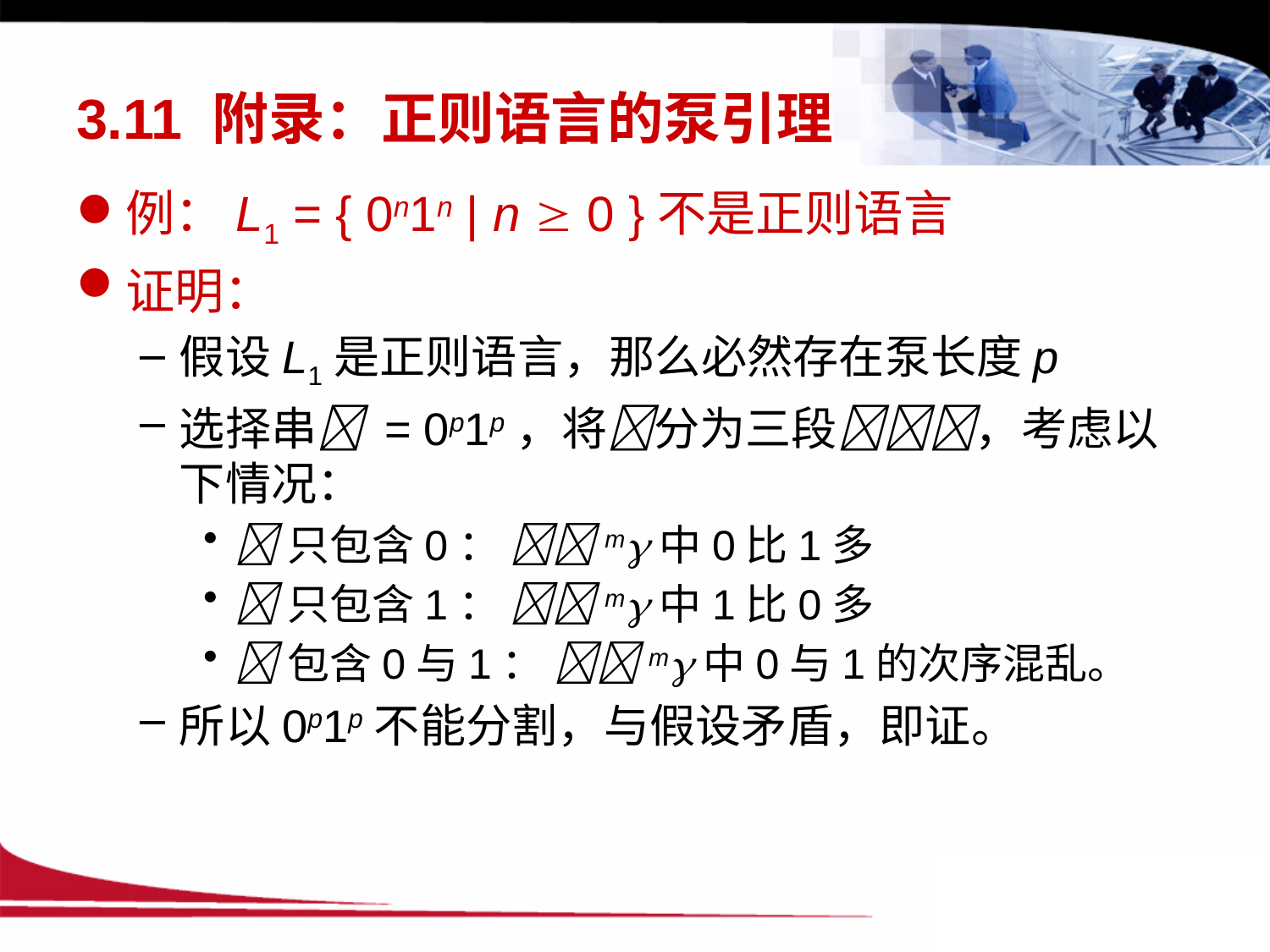

# 3.11 附录：正则语言的泵引理
例：L1 = { 0n1n | n ≥ 0 }不是正则语言
证明：
假设L1是正则语言，那么必然存在泵长度p
选择串σ = 0p1p，将σ分为三段αβγ，考虑以下情况：
β只包含0： αβmγ中0比1多
β只包含1： αβmγ中1比0多
β包含0与1： αβmγ中0与1的次序混乱。
所以0p1p不能分割，与假设矛盾，即证。